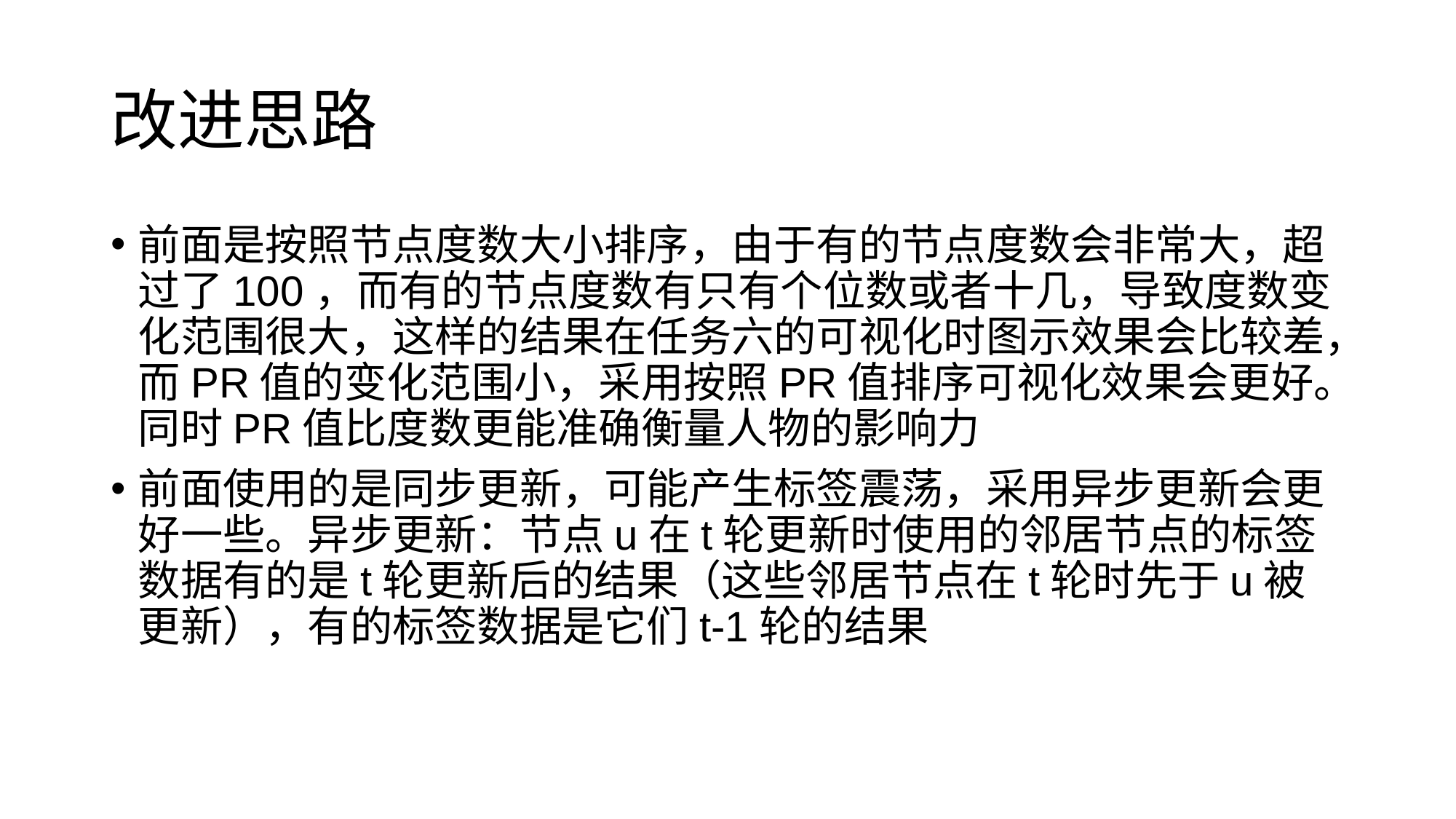

# 改进思路
前面是按照节点度数大小排序，由于有的节点度数会非常大，超过了100，而有的节点度数有只有个位数或者十几，导致度数变化范围很大，这样的结果在任务六的可视化时图示效果会比较差，而PR值的变化范围小，采用按照PR值排序可视化效果会更好。同时PR值比度数更能准确衡量人物的影响力
前面使用的是同步更新，可能产生标签震荡，采用异步更新会更好一些。异步更新：节点u在t轮更新时使用的邻居节点的标签数据有的是t轮更新后的结果（这些邻居节点在t轮时先于u被更新），有的标签数据是它们t-1轮的结果